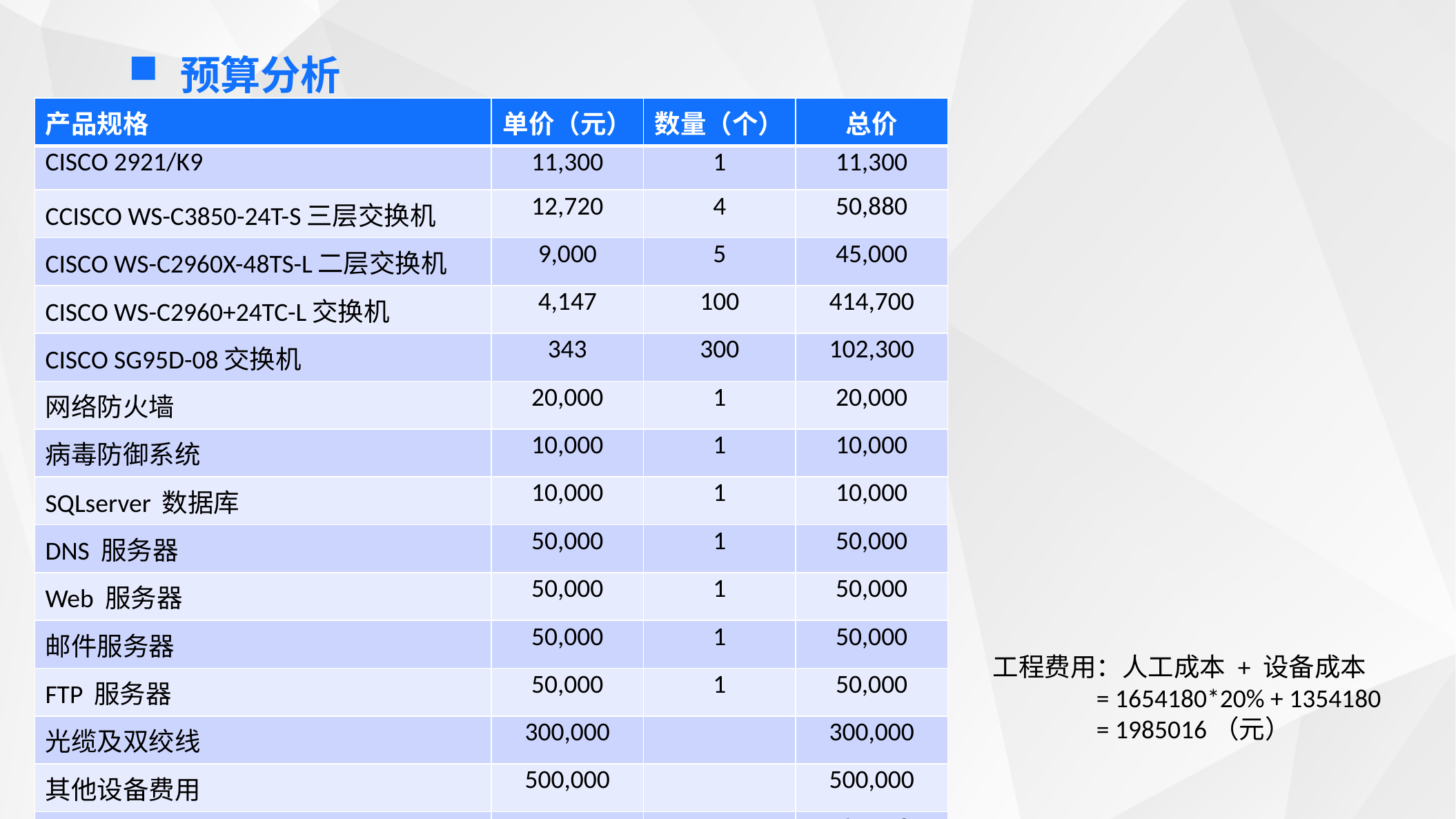

预算分析
| 产品规格 | 单价（元） | 数量（个） | 总价 |
| --- | --- | --- | --- |
| CISCO 2921/K9 | 11,300 | 1 | 11,300 |
| CCISCO WS-C3850-24T-S三层交换机 | 12,720 | 4 | 50,880 |
| CISCO WS-C2960X-48TS-L二层交换机 | 9,000 | 5 | 45,000 |
| CISCO WS-C2960+24TC-L交换机 | 4,147 | 100 | 414,700 |
| CISCO SG95D-08交换机 | 343 | 300 | 102,300 |
| 网络防火墙 | 20,000 | 1 | 20,000 |
| 病毒防御系统 | 10,000 | 1 | 10,000 |
| SQLserver 数据库 | 10,000 | 1 | 10,000 |
| DNS 服务器 | 50,000 | 1 | 50,000 |
| Web 服务器 | 50,000 | 1 | 50,000 |
| 邮件服务器 | 50,000 | 1 | 50,000 |
| FTP 服务器 | 50,000 | 1 | 50,000 |
| 光缆及双绞线 | 300,000 |  | 300,000 |
| 其他设备费用 | 500,000 |  | 500,000 |
|  |  | 总和 | 1,654,180 |
工程费用：人工成本 + 设备成本
	= 1654180*20% + 1354180
	= 1985016（元）